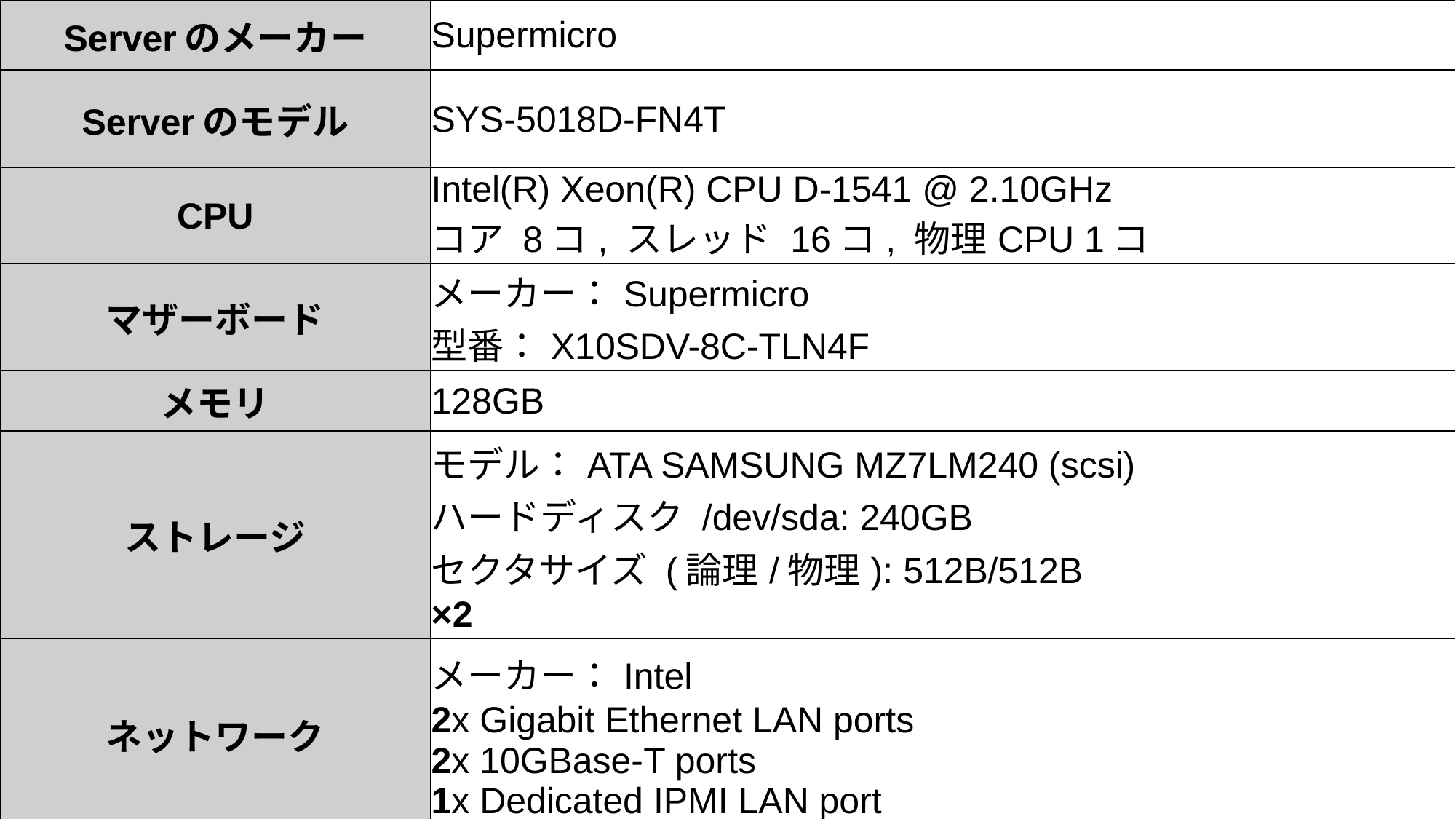

| Serverのメーカー | Supermicro |
| --- | --- |
| Serverのモデル | SYS-5018D-FN4T |
| CPU | Intel(R) Xeon(R) CPU D-1541 @ 2.10GHz コア 8コ, スレッド 16コ, 物理CPU 1コ |
| マザーボード | メーカー：Supermicro 型番：X10SDV-8C-TLN4F |
| メモリ | 128GB |
| ストレージ | モデル：ATA SAMSUNG MZ7LM240 (scsi) ハードディスク /dev/sda: 240GB セクタサイズ (論理/物理): 512B/512B ×2 |
| ネットワーク | メーカー：Intel 2x Gigabit Ethernet LAN ports 2x 10GBase-T ports 1x Dedicated IPMI LAN port |